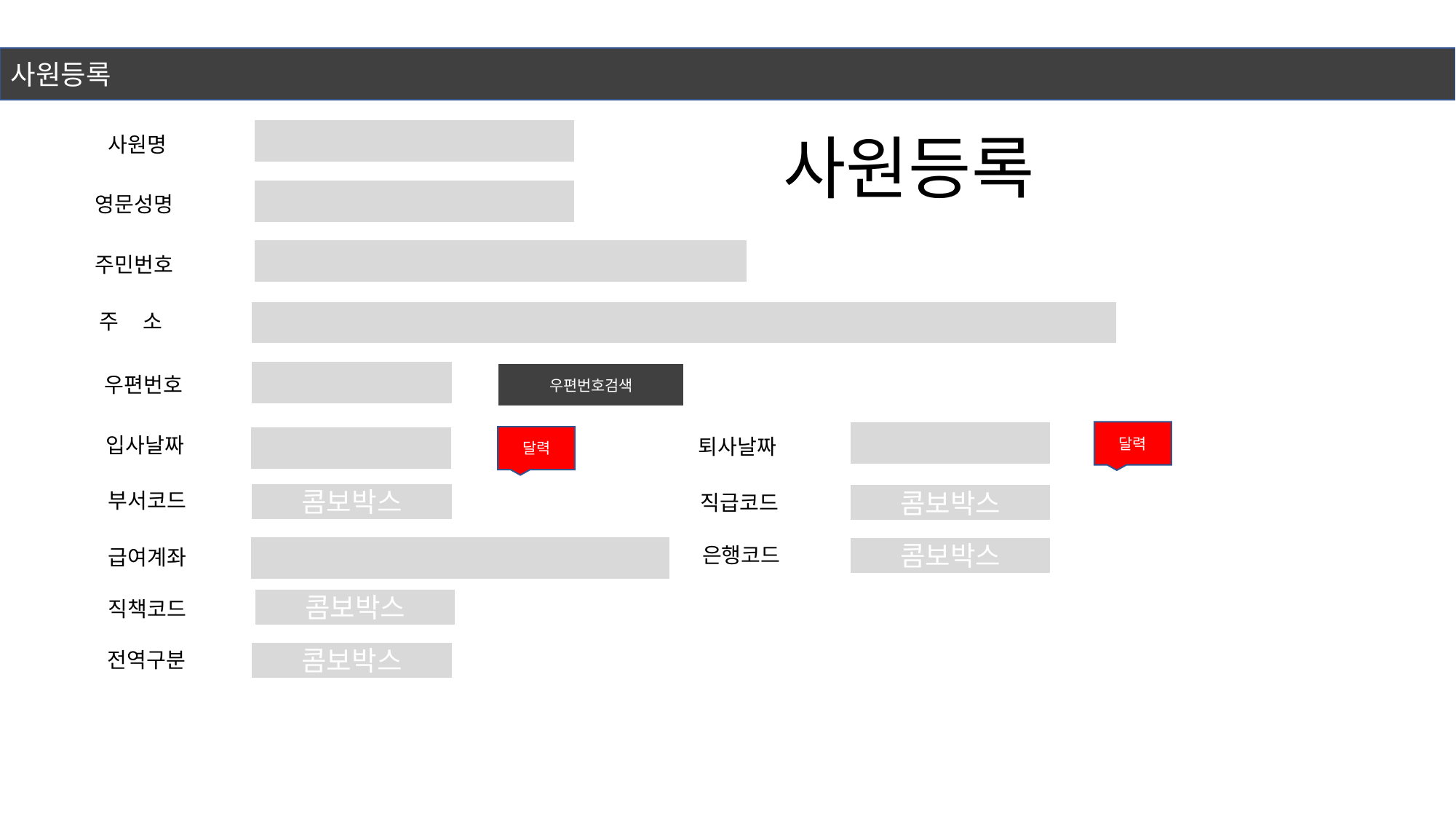

사원등록

사원등록
사원명

영문성명

주민번호

주    소

우편번호검색
우편번호
달력

달력
입사날짜
퇴사날짜
부서코드
콤보박스
직급코드
콤보박스

은행코드
콤보박스
급여계좌
콤보박스
직책코드
전역구분
콤보박스